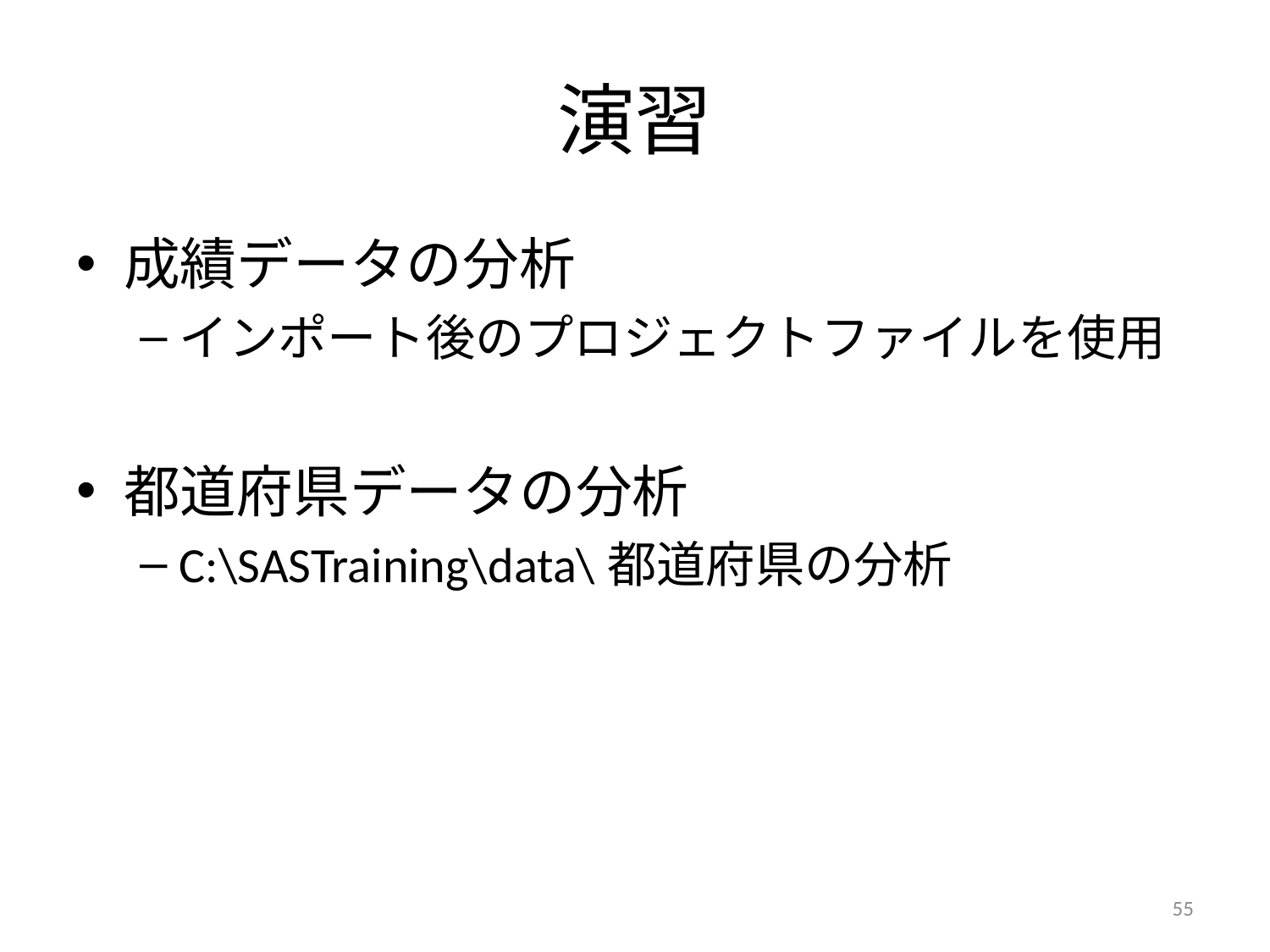

# 演習
成績データの分析
インポート後のプロジェクトファイルを使用

都道府県データの分析
C:\SASTraining\data\都道府県の分析

55